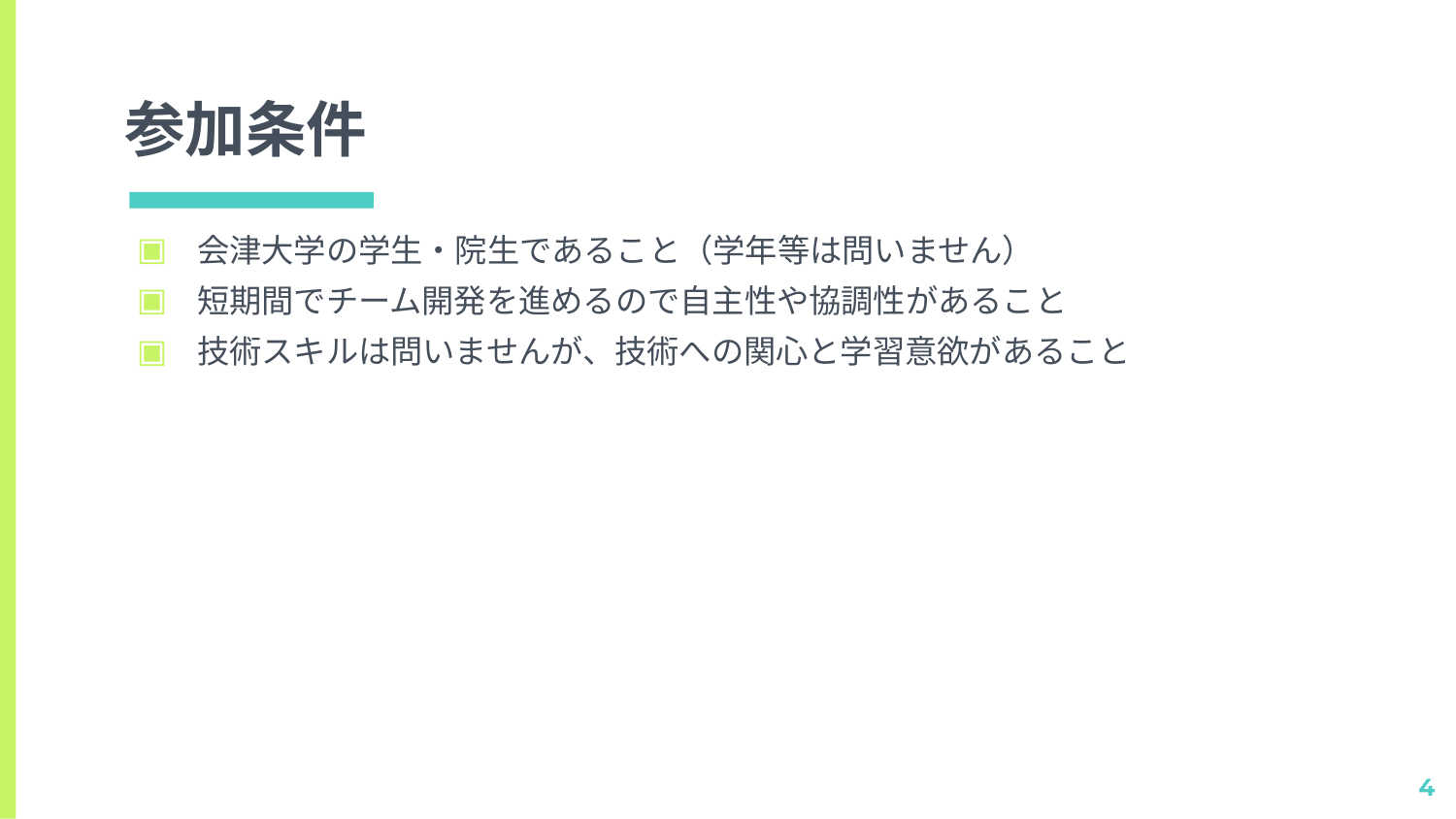

# 参加条件
会津大学の学生・院生であること（学年等は問いません）
短期間でチーム開発を進めるので自主性や協調性があること
技術スキルは問いませんが、技術への関心と学習意欲があること
4